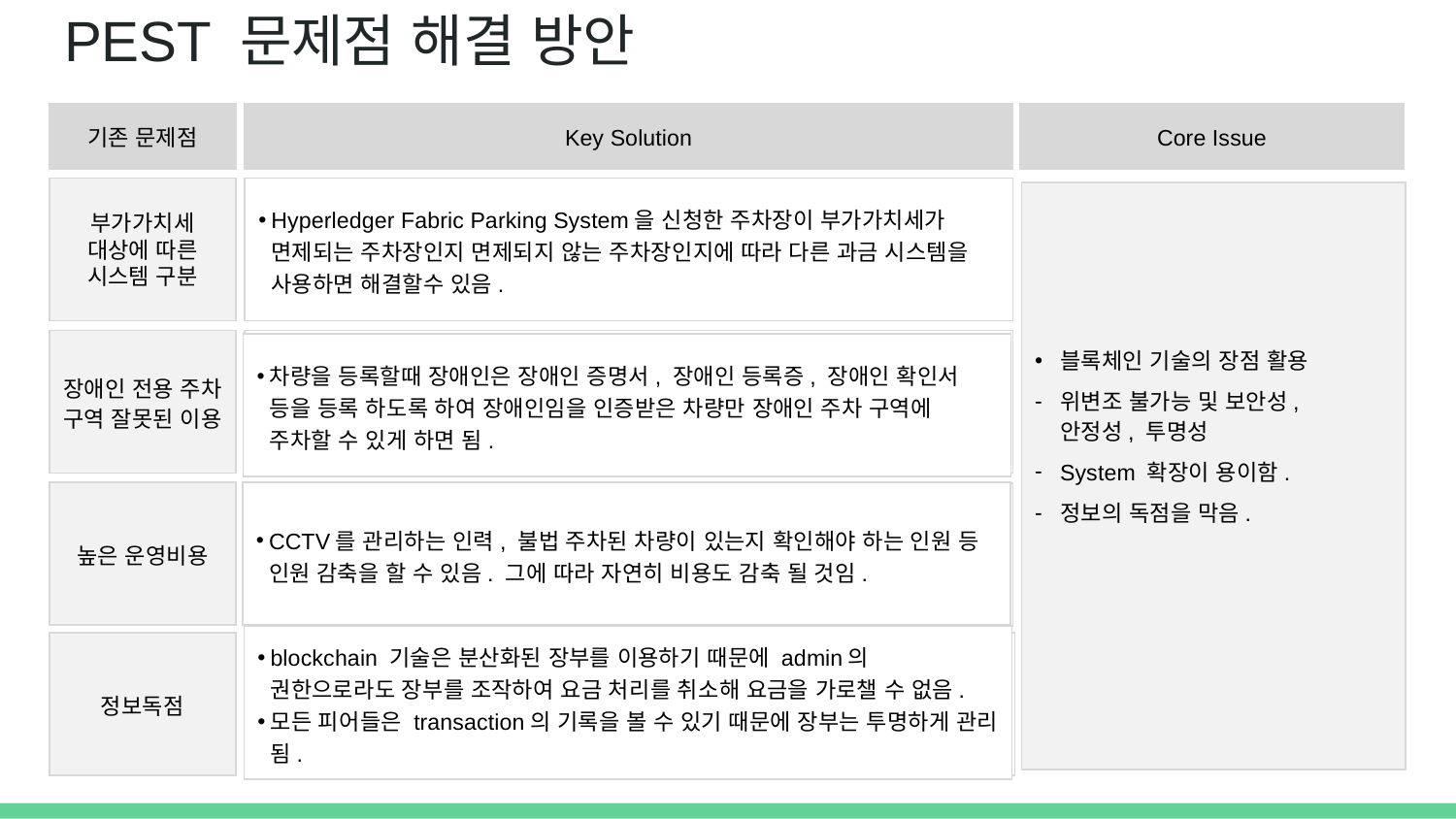

# PEST 문제점 해결 방안
기존 문제점
Key Solution
Core Issue
부가가치세 대상에 따른 시스템 구분
Hyperledger Fabric Parking System을 신청한 주차장이 부가가치세가 면제되는 주차장인지 면제되지 않는 주차장인지에 따라 다른 과금 시스템을 사용하면 해결할수 있음.
블록체인 기술의 장점 활용
위변조 불가능 및 보안성,     안정성, 투명성
System 확장이 용이함.
정보의 독점을 막음.

장애인 전용 주차 구역 잘못된 이용

차량을 등록할때 장애인은 장애인 증명서, 장애인 등록증, 장애인 확인서 등을 등록 하도록 하여 장애인임을 인증받은 차량만 장애인 주차 구역에 주차할 수 있게 하면 됨.
높은 운영비용
CCTV를 관리하는 인력, 불법 주차된 차량이 있는지 확인해야 하는 인원 등 인원 감축을 할 수 있음. 그에 따라 자연히 비용도 감축 될 것임.

blockchain 기술은 분산화된 장부를 이용하기 때문에 admin의 권한으로라도 장부를 조작하여 요금 처리를 취소해 요금을 가로챌 수 없음.
모든 피어들은 transaction의 기록을 볼 수 있기 때문에 장부는 투명하게 관리 됨.
정보독점